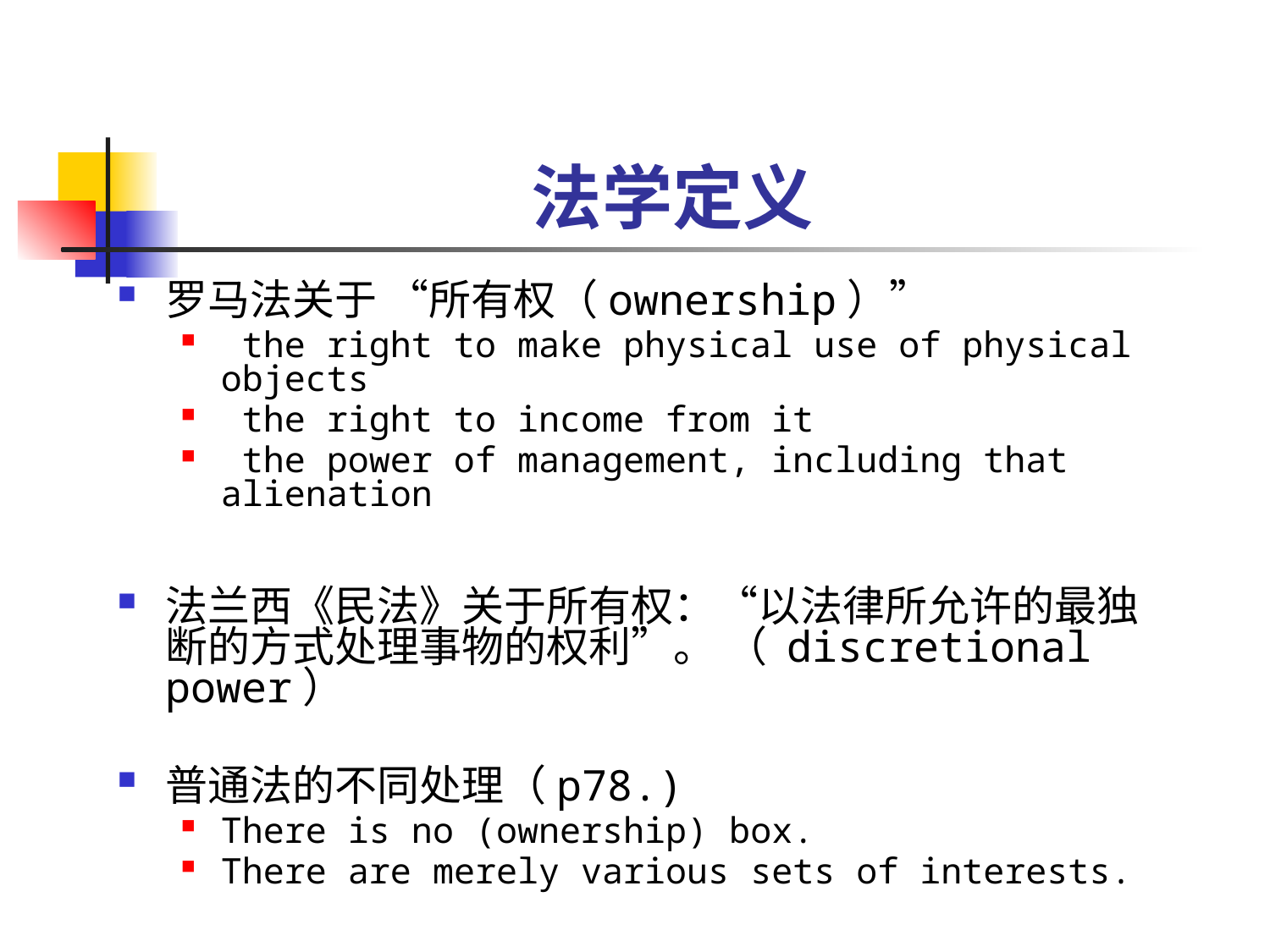

# 法学定义
罗马法关于 “所有权（ownership）”
 the right to make physical use of physical objects
 the right to income from it
 the power of management, including that alienation

法兰西《民法》关于所有权：“以法律所允许的最独断的方式处理事物的权利”。 （ discretional power）

普通法的不同处理（p78.)
There is no (ownership) box.
There are merely various sets of interests.